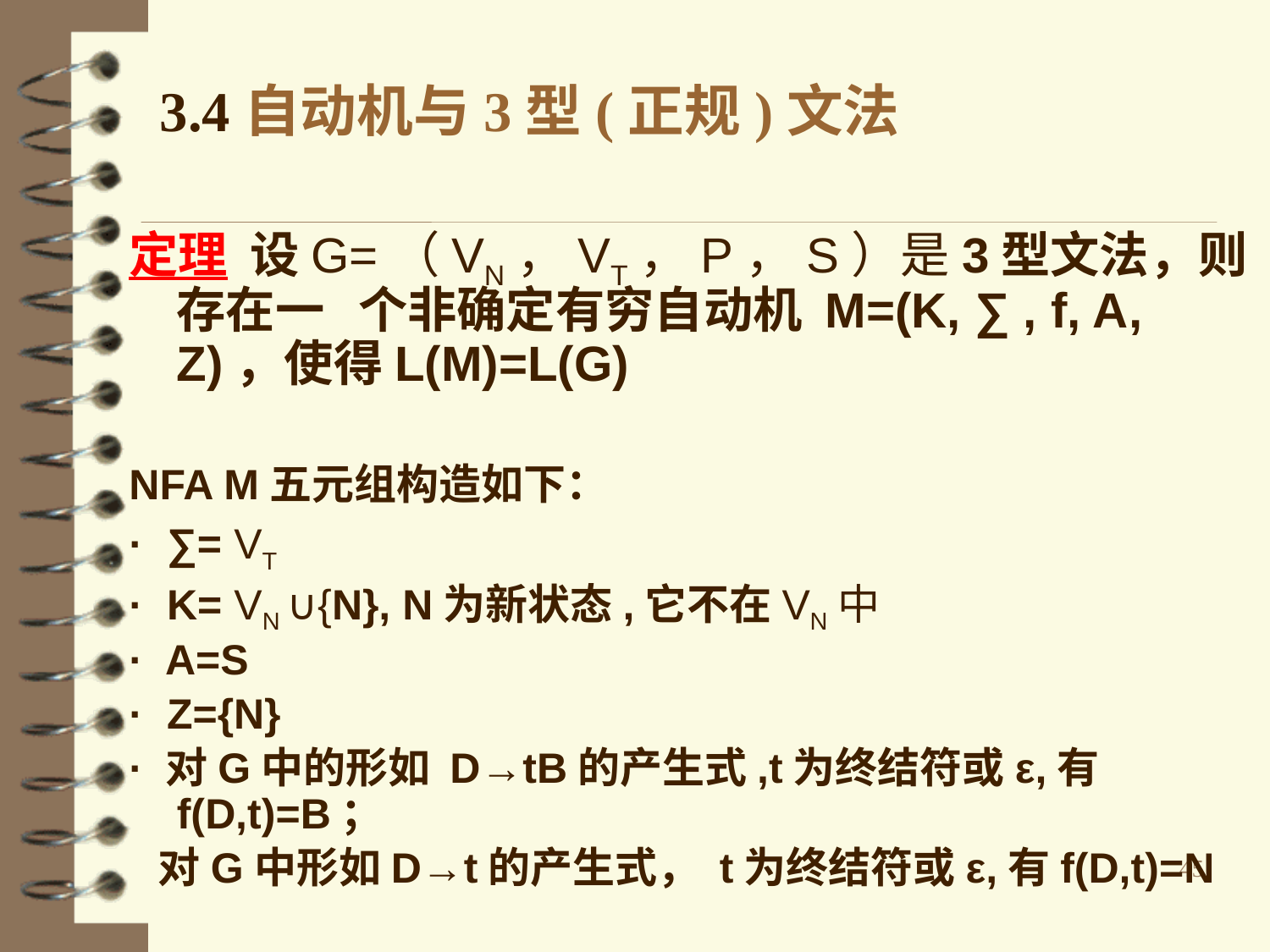

3.4自动机与3型(正规)文法
定理  设G=（VN，VT，P，S）是3型文法，则存在一   个非确定有穷自动机 M=(K, ∑ , f, A, Z)，使得L(M)=L(G)

NFA M五元组构造如下：
·  ∑= VT
·  K= VN ∪{N}, N为新状态,它不在VN中
·  A=S
·  Z={N}
· 对G中的形如 D→tB的产生式,t为终结符或ε,有f(D,t)=B；
  对G中形如D→t的产生式， t为终结符或ε,有f(D,t)=N
45